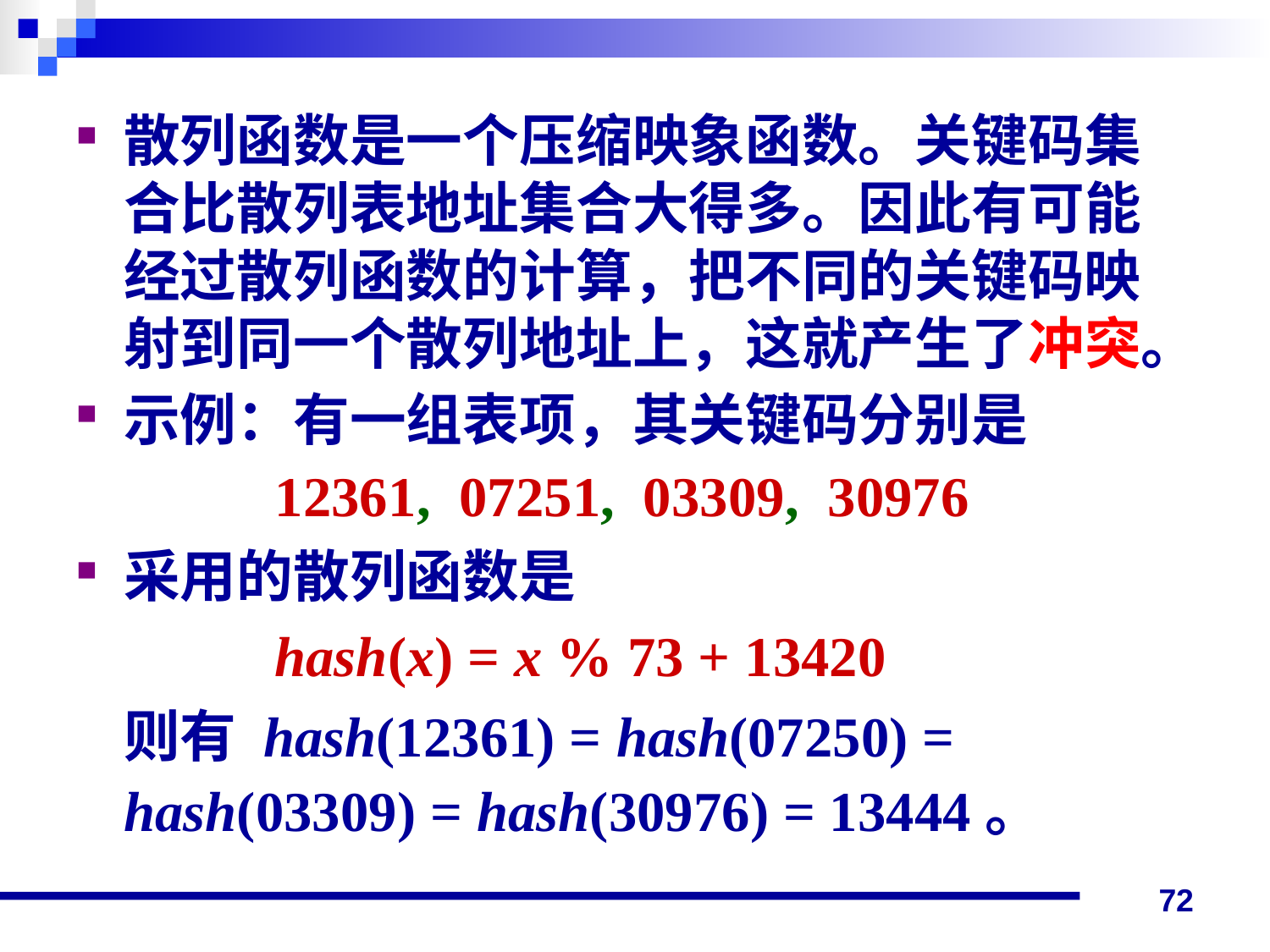

散列函数是一个压缩映象函数。关键码集合比散列表地址集合大得多。因此有可能经过散列函数的计算，把不同的关键码映射到同一个散列地址上，这就产生了冲突。
示例：有一组表项，其关键码分别是
              12361,  07251,  03309,  30976
采用的散列函数是
              hash(x) = x % 73 + 13420
	则有 hash(12361) = hash(07250) = hash(03309) = hash(30976) = 13444。

72